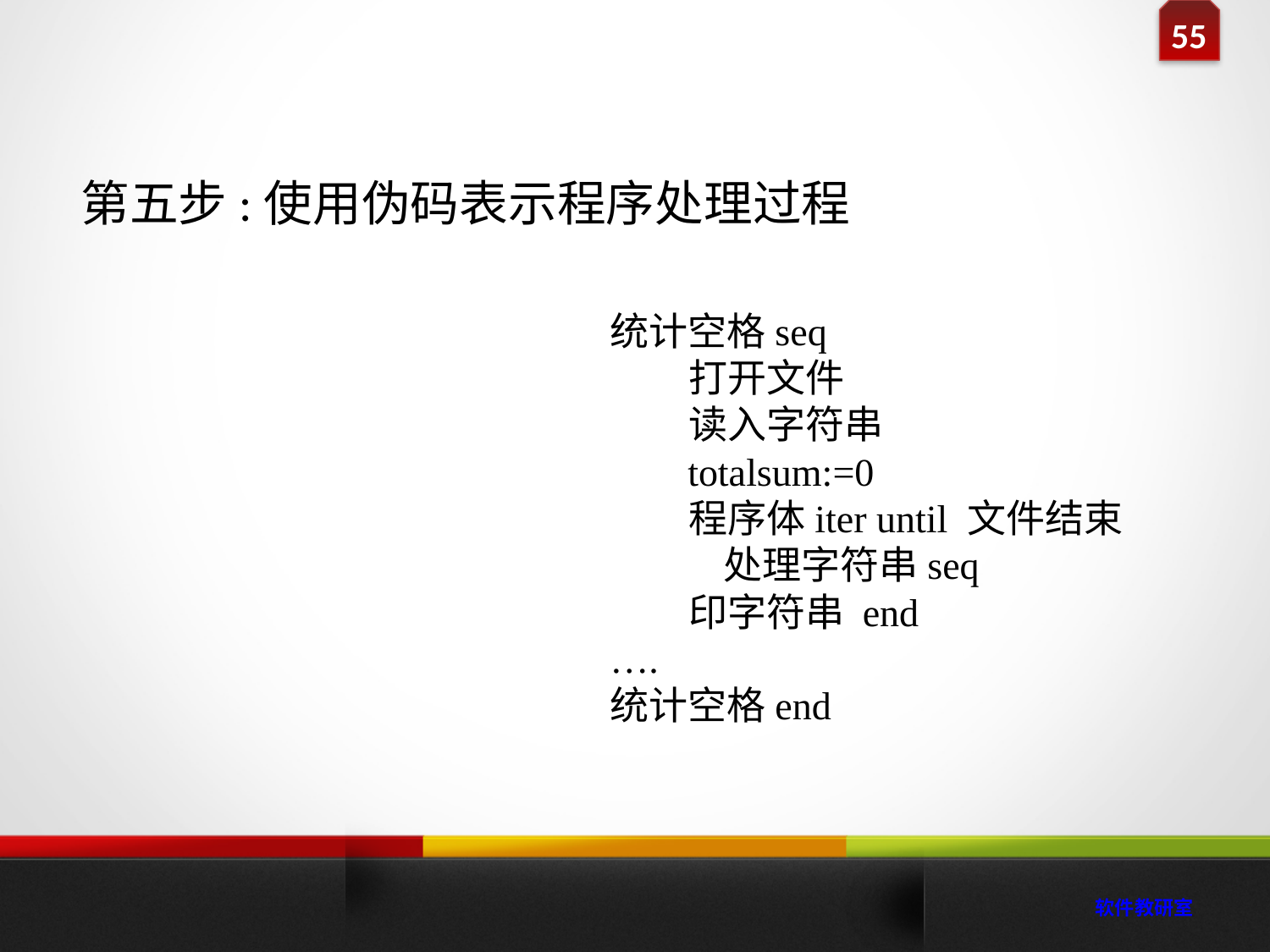

软件教研室
第五步:使用伪码表示程序处理过程
统计空格seq
        打开文件
        读入字符串
        totalsum:=0
        程序体iter until 文件结束
            处理字符串seq
        印字符串 end
….
统计空格end